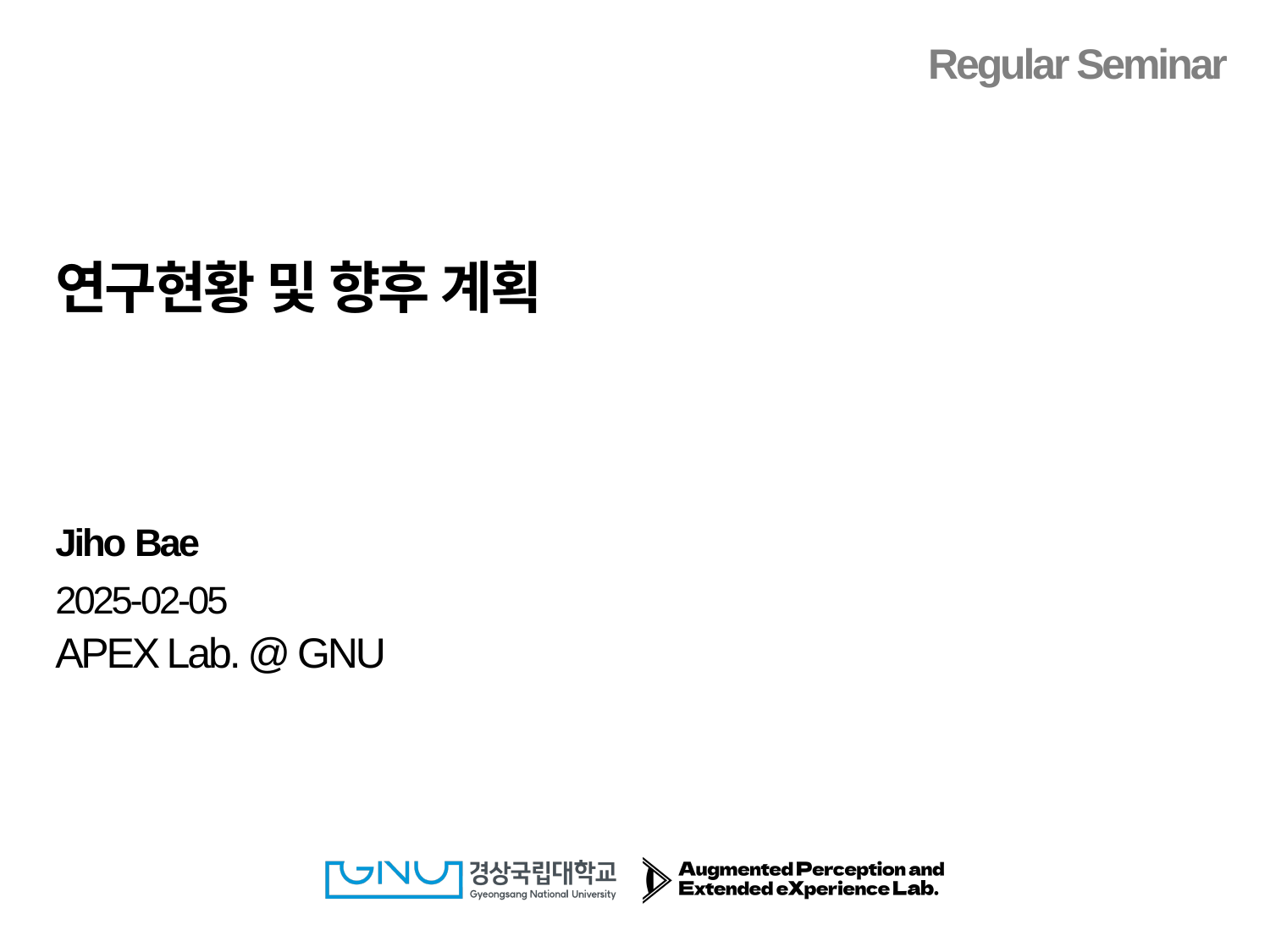

연구현황 및 향후 계획
Jiho Bae
2025-02-05